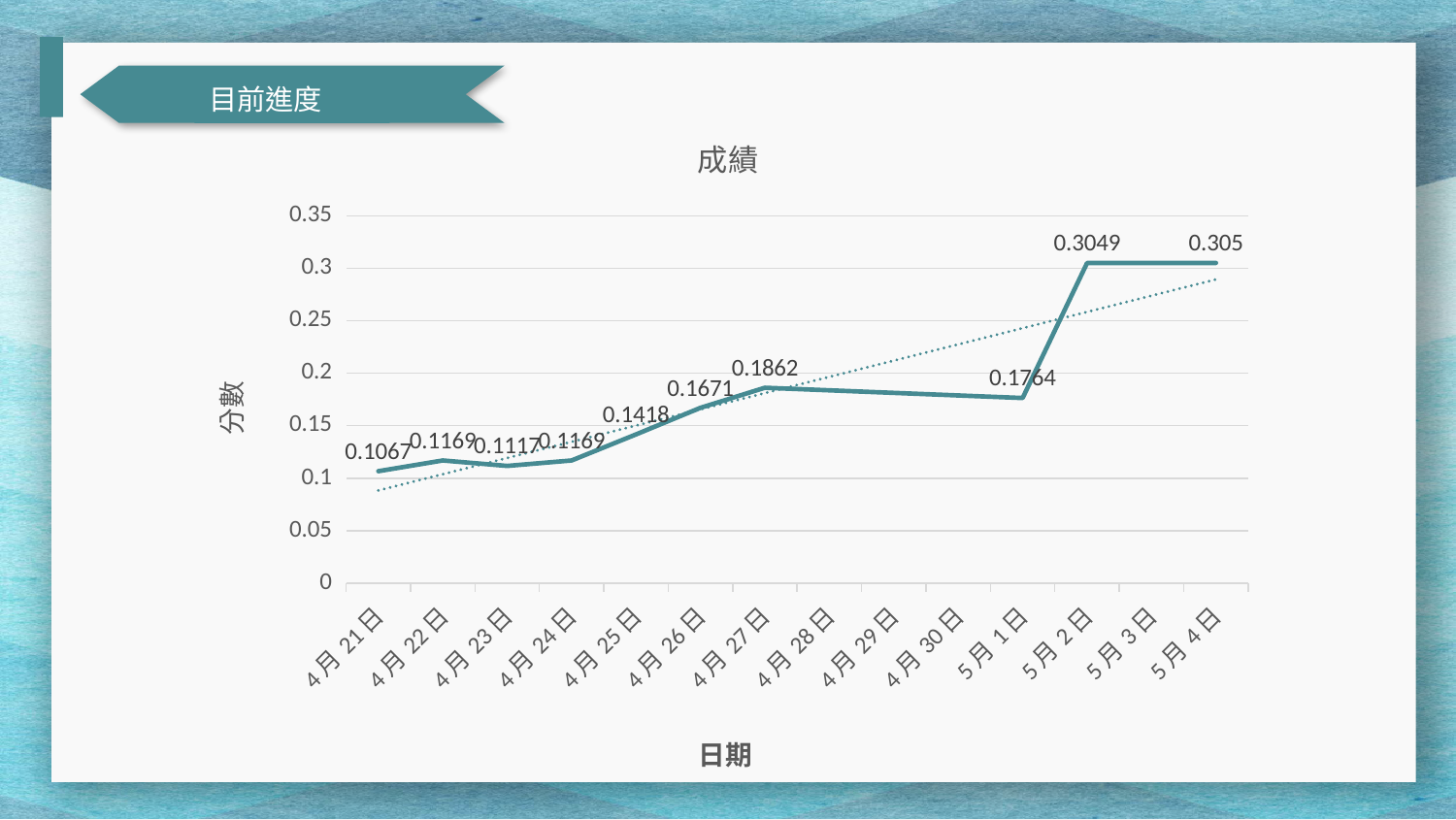

目前進度

### Chart: 成績

| Category | 成績 |
|---|---|
| 43942 | 0.1067 |
| 43943 | 0.1169 |
| 43944 | 0.1117 |
| 43945 | 0.1169 |
| 43946 | 0.1418 |
| 43947 | 0.1671 |
| 43948 | 0.1862 |
| 43952 | 0.1764 |
| 43953 | 0.3049 |
| 43955 | 0.305 |